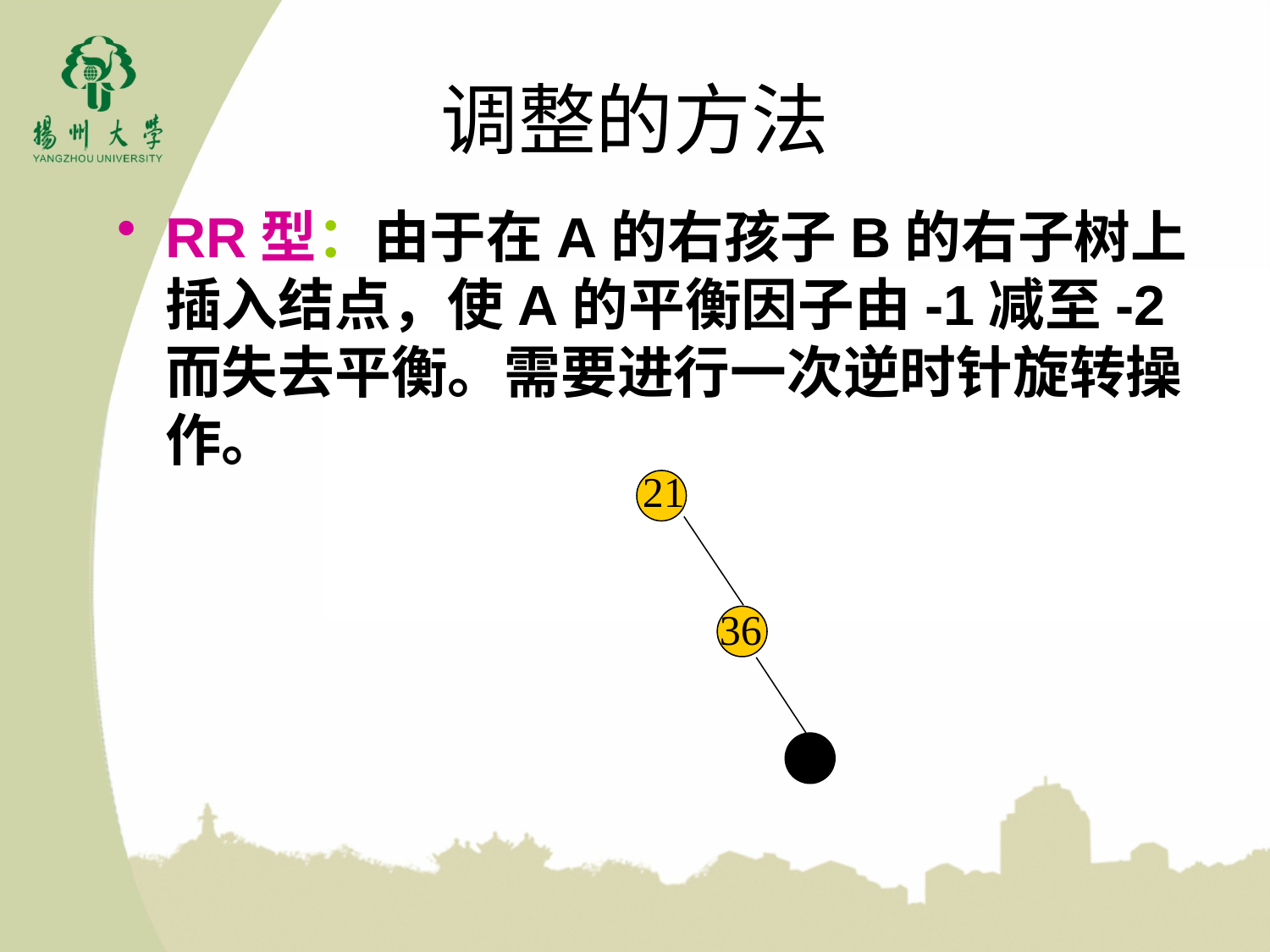

# 调整的方法

RR型：由于在A的右孩子B的右子树上插入结点，使A的平衡因子由-1减至-2而失去平衡。需要进行一次逆时针旋转操作。
21

36

43